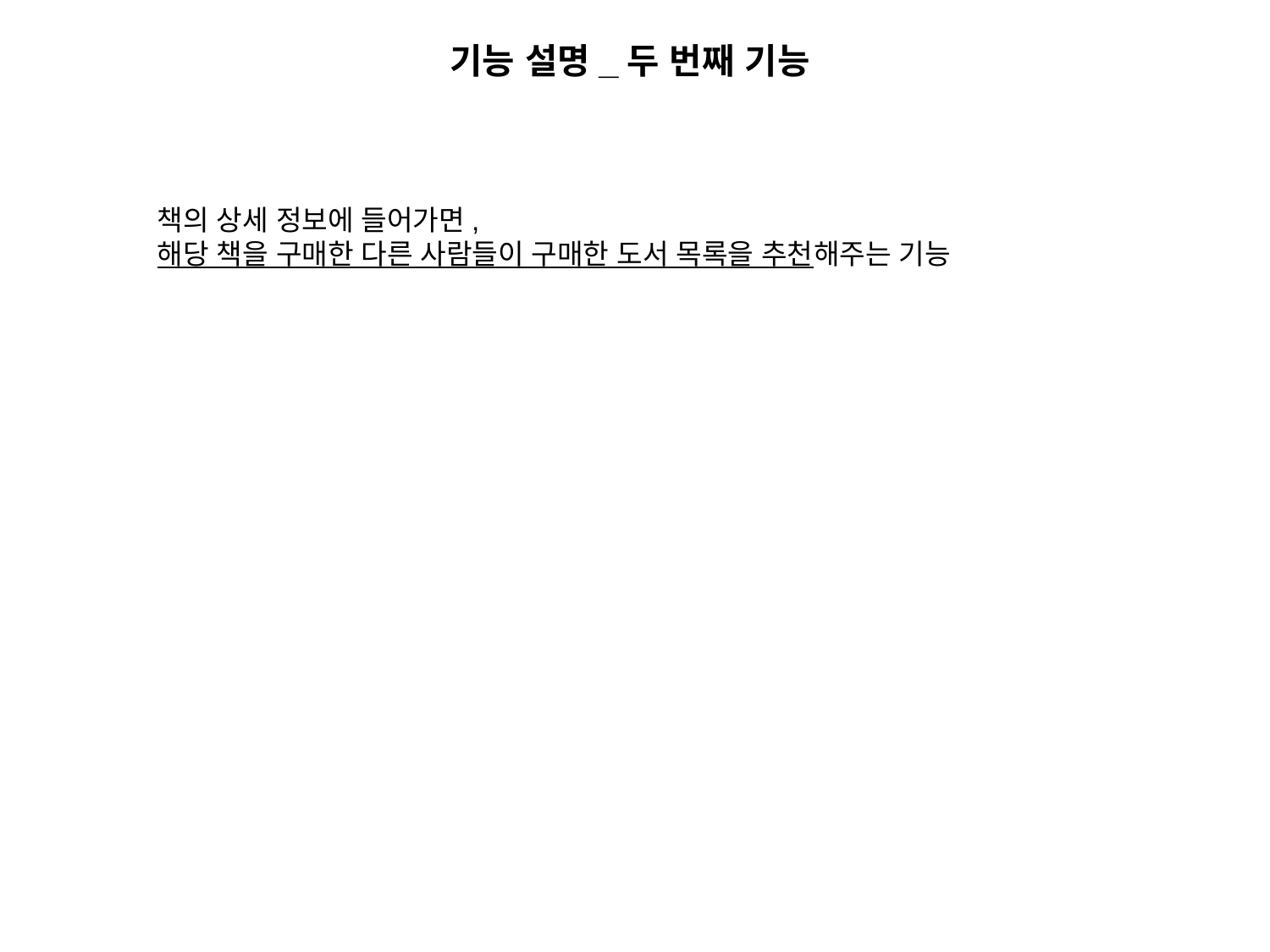

기능 설명_두 번째 기능
책의 상세 정보에 들어가면,
해당 책을 구매한 다른 사람들이 구매한 도서 목록을 추천해주는 기능